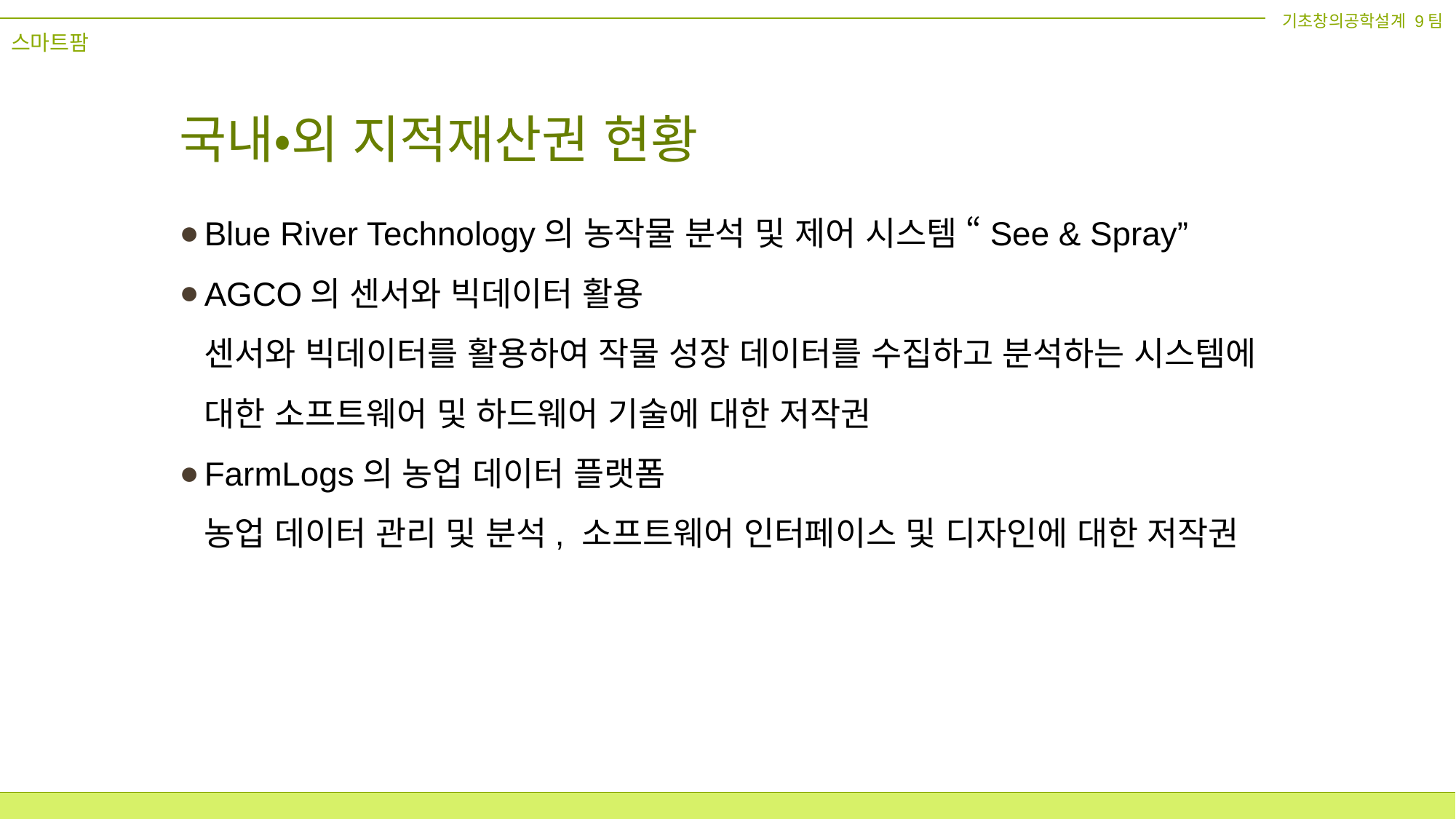

기초창의공학설계 9팀
스마트팜
# 국내•외 지적재산권 현황
Blue River Technology의 농작물 분석 및 제어 시스템 “See & Spray”
AGCO의 센서와 빅데이터 활용
센서와 빅데이터를 활용하여 작물 성장 데이터를 수집하고 분석하는 시스템에 대한 소프트웨어 및 하드웨어 기술에 대한 저작권
FarmLogs의 농업 데이터 플랫폼
농업 데이터 관리 및 분석, 소프트웨어 인터페이스 및 디자인에 대한 저작권